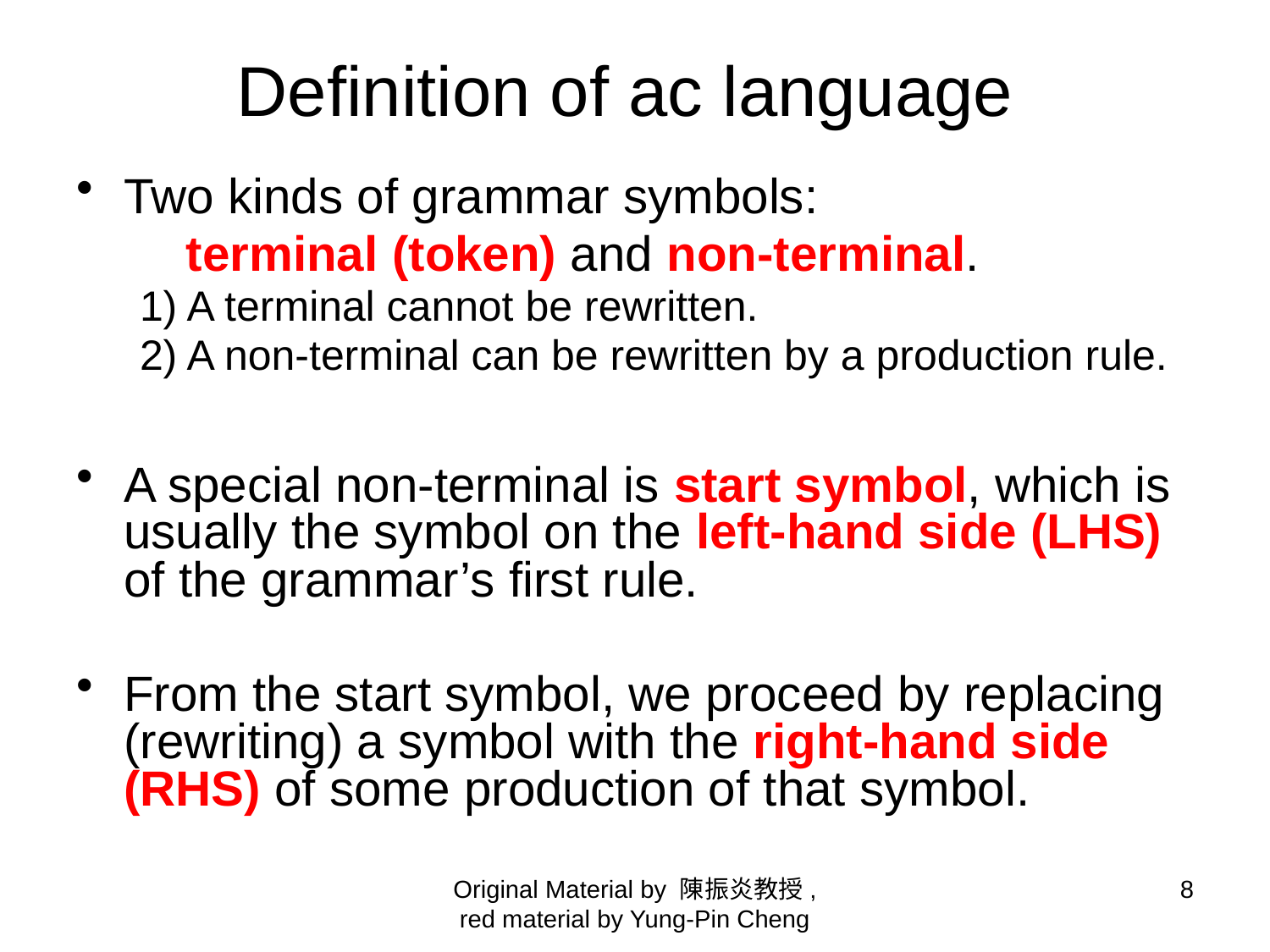

# Definition of ac language
Two kinds of grammar symbols:
        terminal (token) and non-terminal.
1) A terminal cannot be rewritten.
2) A non-terminal can be rewritten by a production rule.

A special non-terminal is start symbol, which is usually the symbol on the left-hand side (LHS) of the grammar’s first rule.

From the start symbol, we proceed by replacing (rewriting) a symbol with the right-hand side (RHS) of some production of that symbol.

Original Material by 陳振炎教授, red material by Yung-Pin Cheng
8